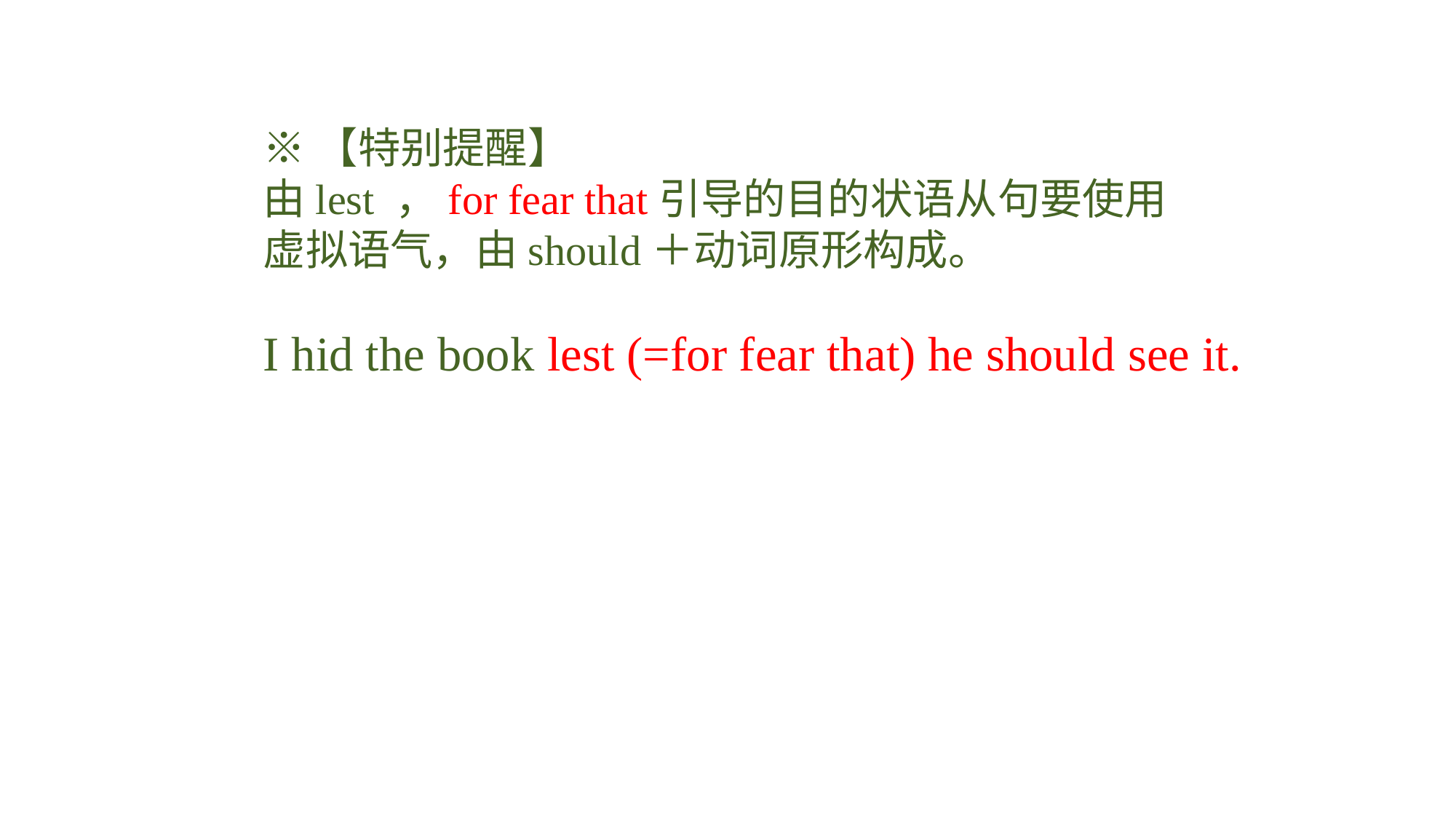

※【特别提醒】
由lest ，for fear that引导的目的状语从句要使用虚拟语气，由should＋动词原形构成。
I hid the book lest (=for fear that) he should see it.